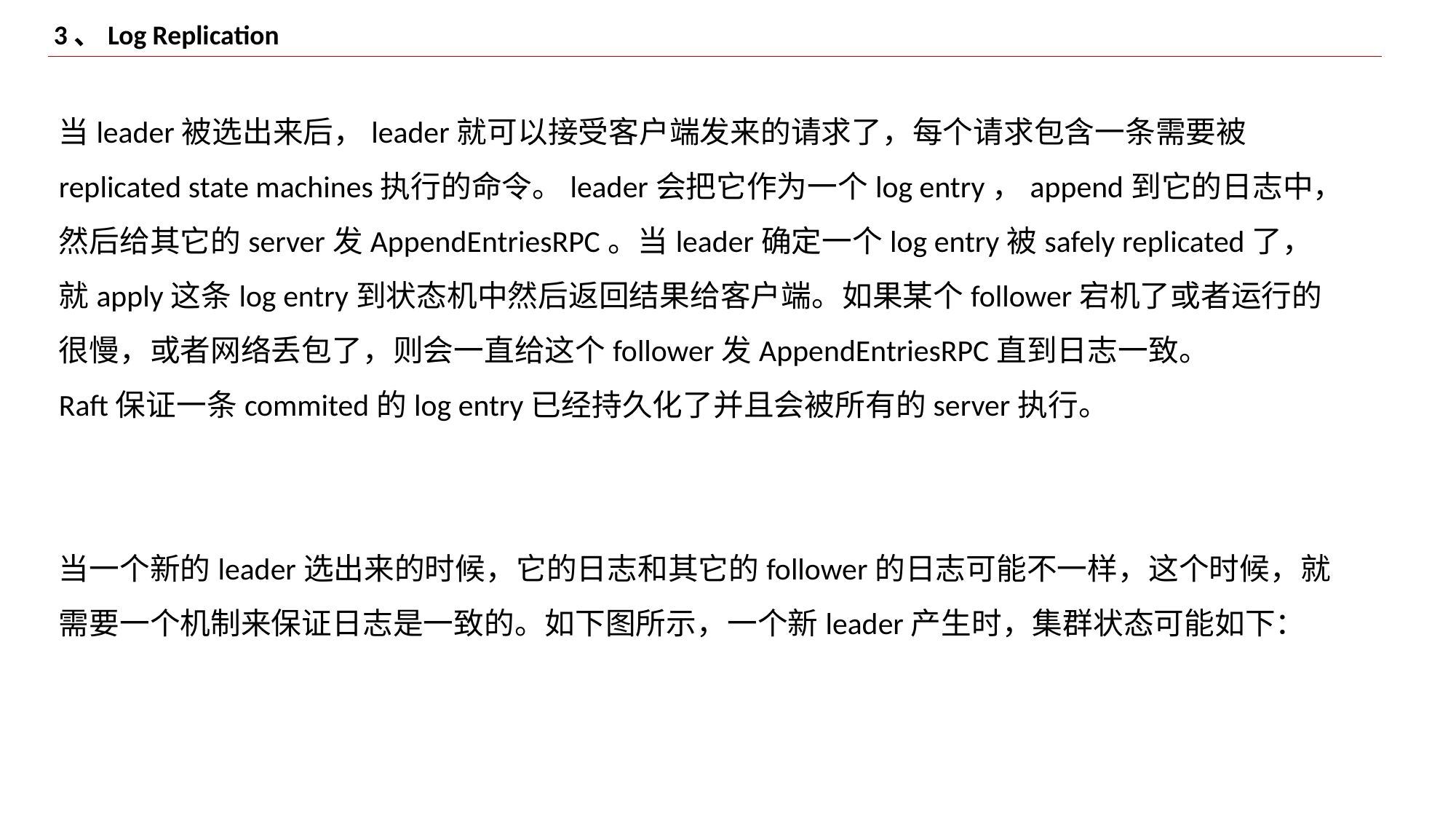

3、Log Replication
当leader被选出来后，leader就可以接受客户端发来的请求了，每个请求包含一条需要被replicated state machines执行的命令。leader会把它作为一个log entry，append到它的日志中，然后给其它的server发AppendEntriesRPC。当leader确定一个log entry被safely replicated了，就apply这条log entry到状态机中然后返回结果给客户端。如果某个follower宕机了或者运行的很慢，或者网络丢包了，则会一直给这个follower发AppendEntriesRPC直到日志一致。
Raft保证一条commited的log entry已经持久化了并且会被所有的server执行。

当一个新的leader选出来的时候，它的日志和其它的follower的日志可能不一样，这个时候，就需要一个机制来保证日志是一致的。如下图所示，一个新leader产生时，集群状态可能如下：